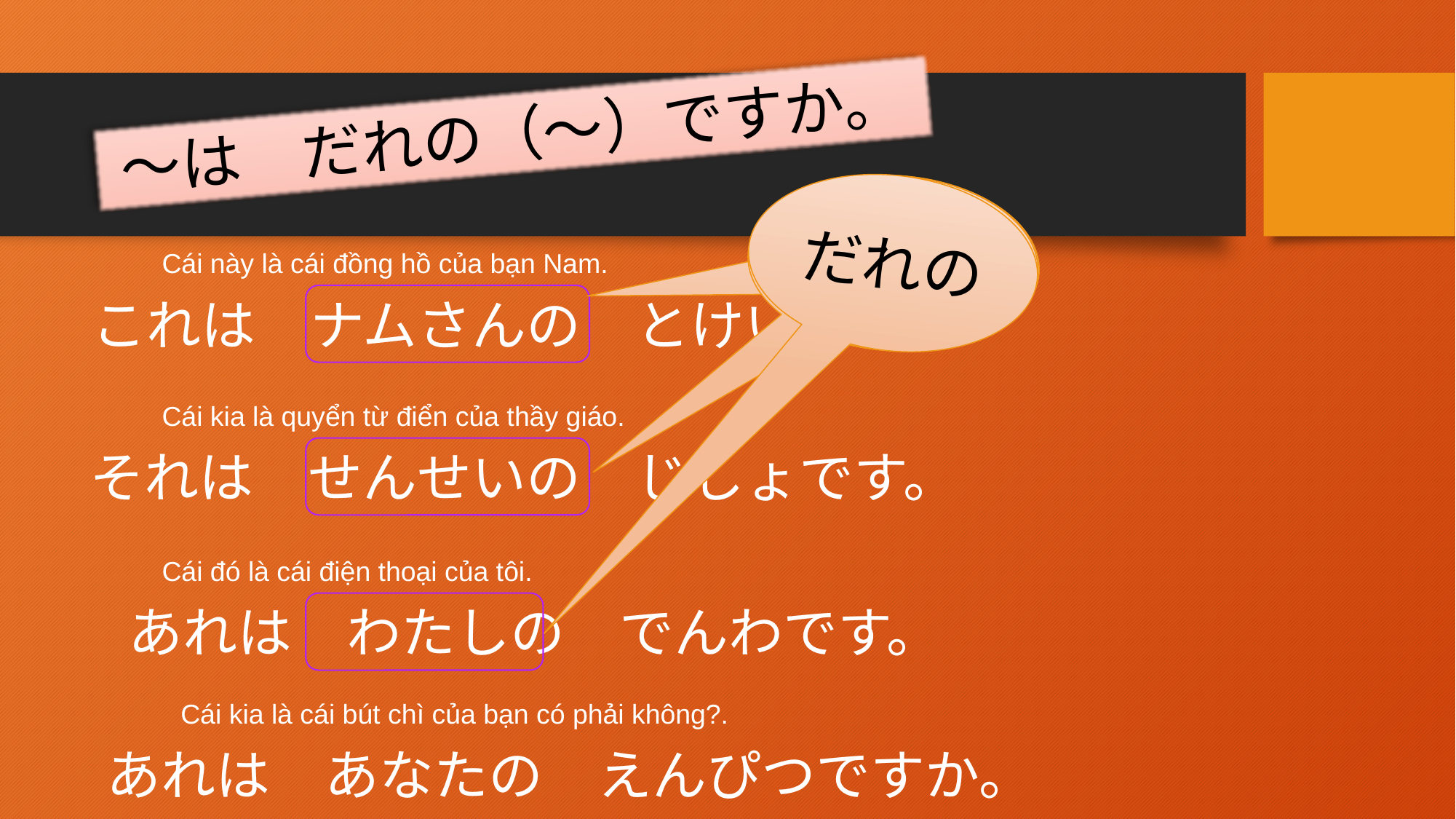

～は　だれの（～）ですか。

だれの

Cái này là cái đồng hồ của bạn Nam.
これは　ナムさんの　とけいです。

Cái kia là quyển từ điển của thầy giáo.
それは　せんせいの　じしょです。

Cái đó là cái điện thoại của tôi.
あれは　わたしの　でんわです。

Cái kia là cái bút chì của bạn có phải không?.
あれは　あなたの　えんぴつですか。